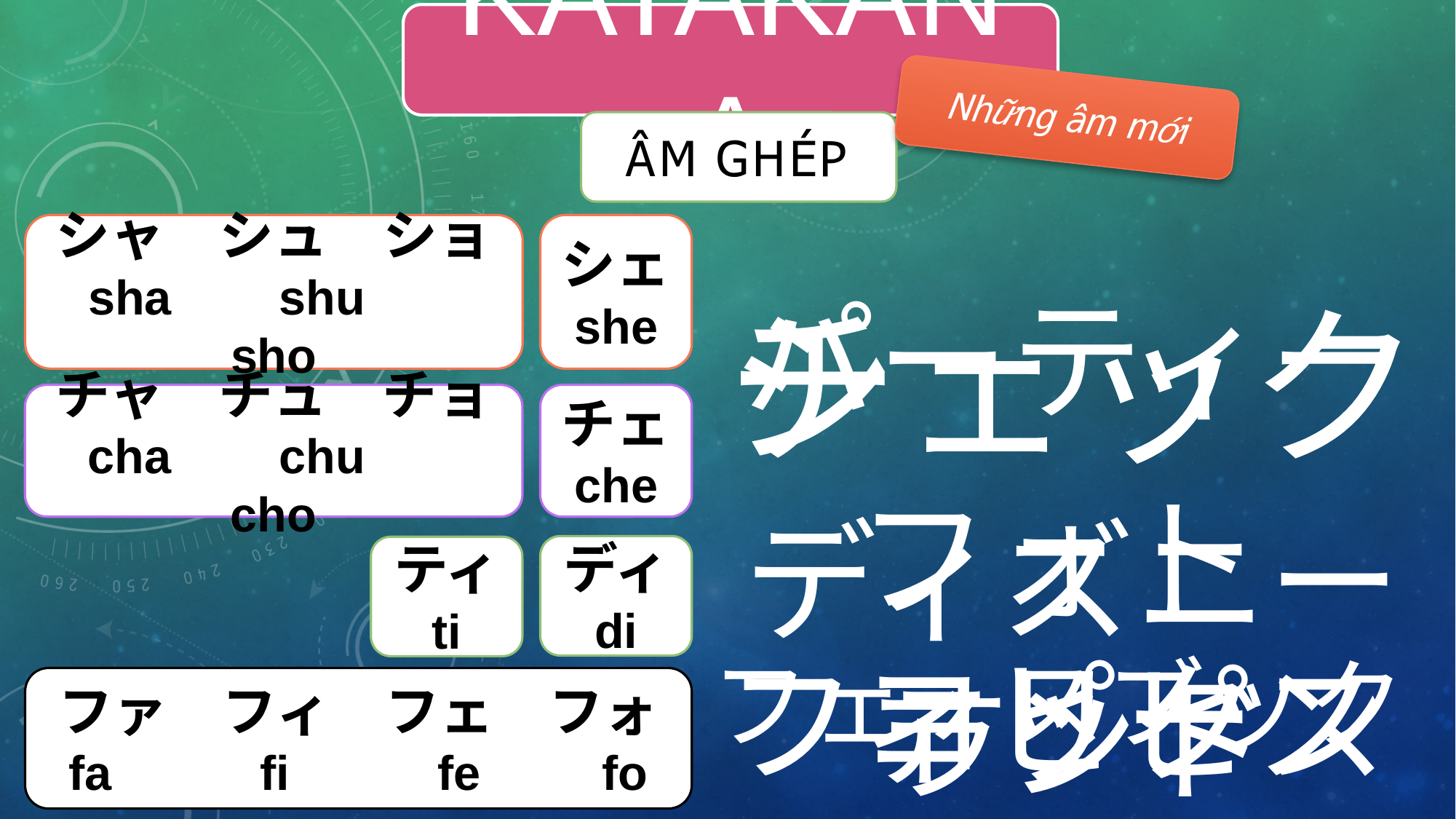

KATAKANA
Những âm mới
ÂM GHÉP
シャ　シュ　ショ
sha        shu        sho
シェ
she
パーティー
シェック
チェック
チャ　チュ　チョ
cha        chu        cho
チェ
che
フォト
コピー
ディズニーランド
ディ
di
ティ
ti
ファックス
フィリピン
フェースブック
ファ　フィ　フェ　フォ
fa           fi           fe         fo